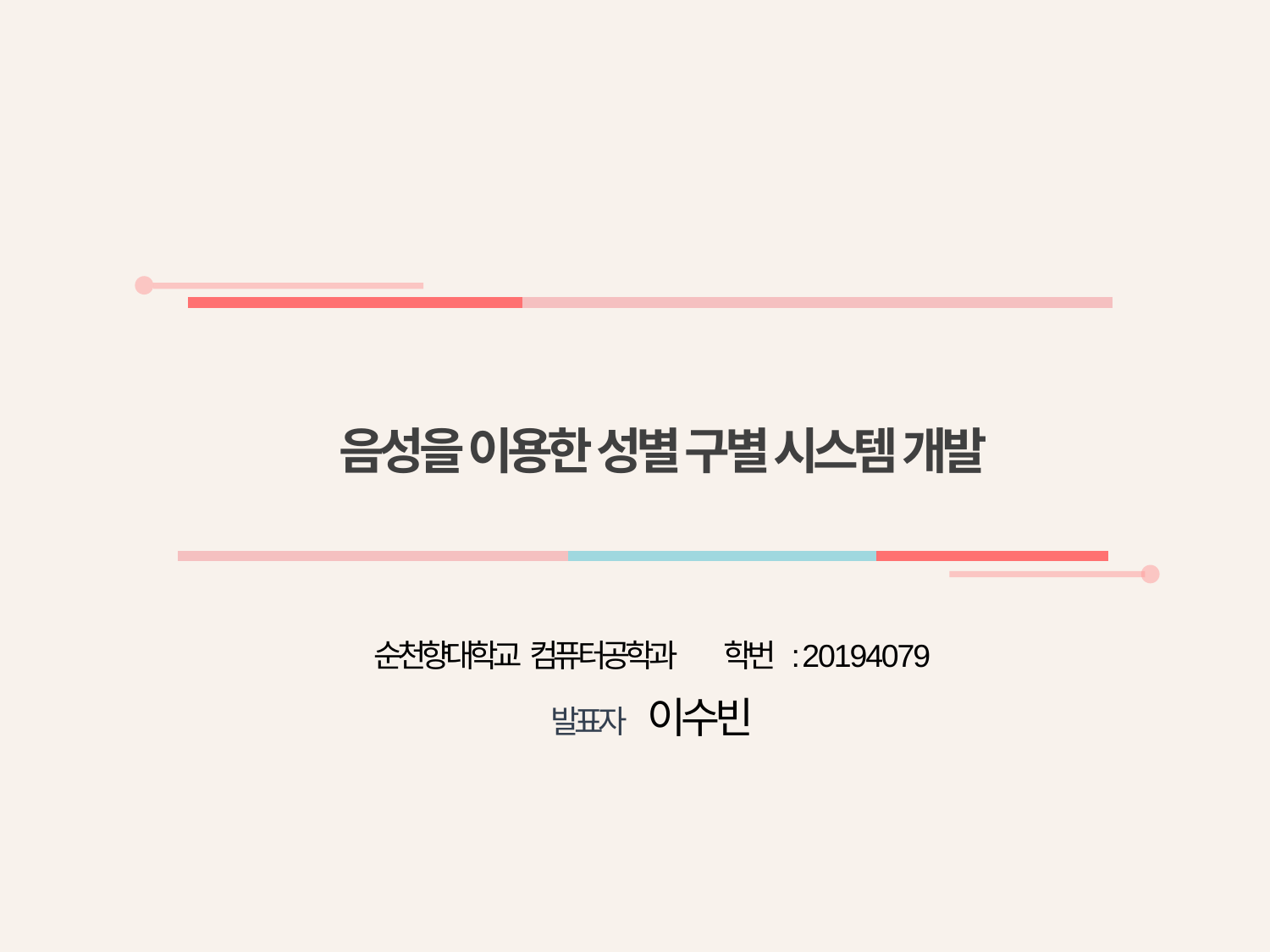

음성을 이용한 성별 구별 시스템 개발

순천향대학교  컴퓨터공학과              학번  :  2 0 1 9 4 0 7 9

발표자    이수빈